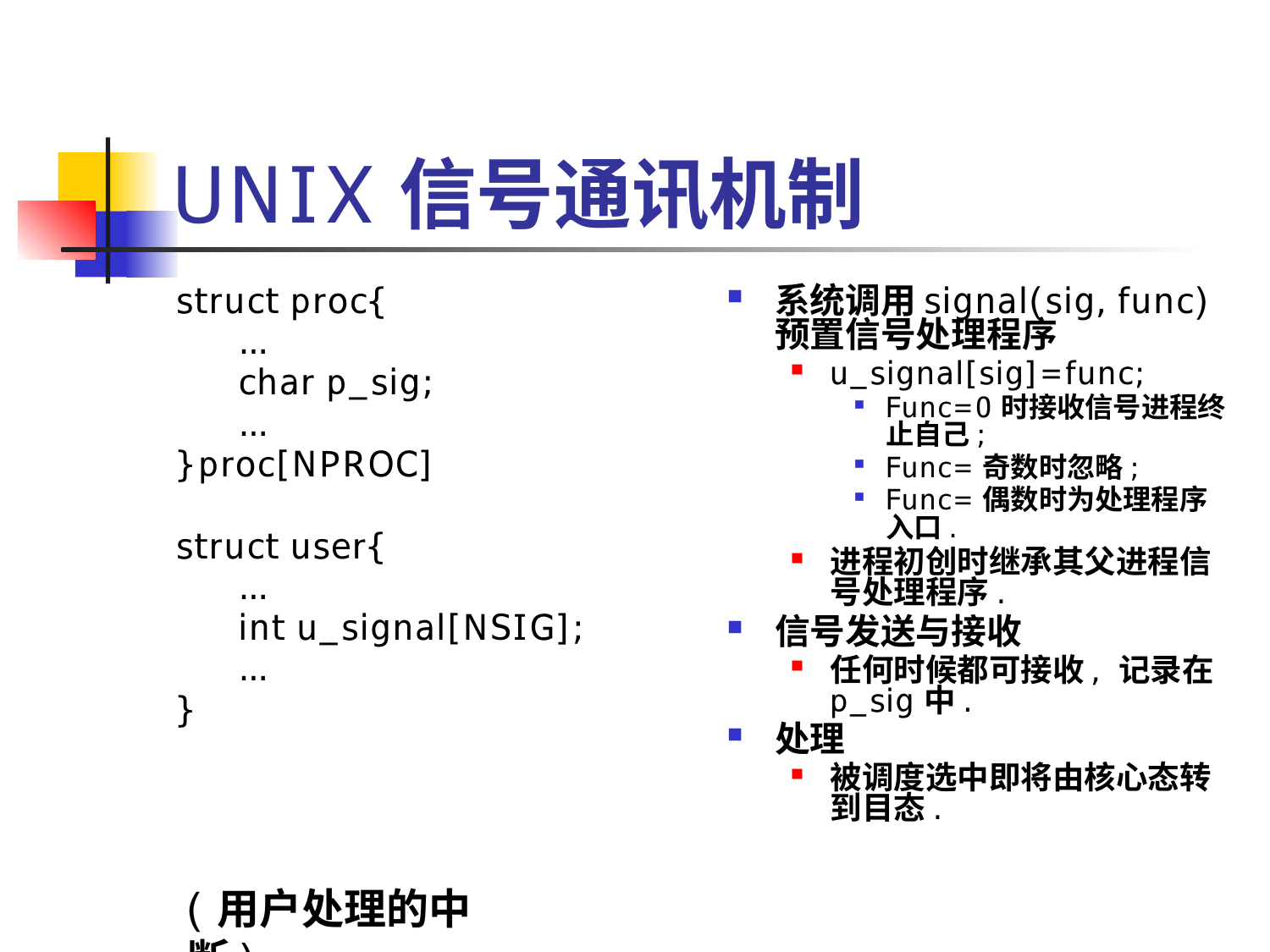

# UNIX信号通讯机制
struct proc{
      …
      char p_sig;
      …
}proc[NPROC]

struct user{
      …
      int u_signal[NSIG];
      …
}

系统调用signal(sig, func)预置信号处理程序
u_signal[sig]=func;
Func=0时接收信号进程终止自己;
Func=奇数时忽略;
Func=偶数时为处理程序入口.
进程初创时继承其父进程信号处理程序.
信号发送与接收
任何时候都可接收, 记录在p_sig中.
处理
被调度选中即将由核心态转到目态.

(用户处理的中断)